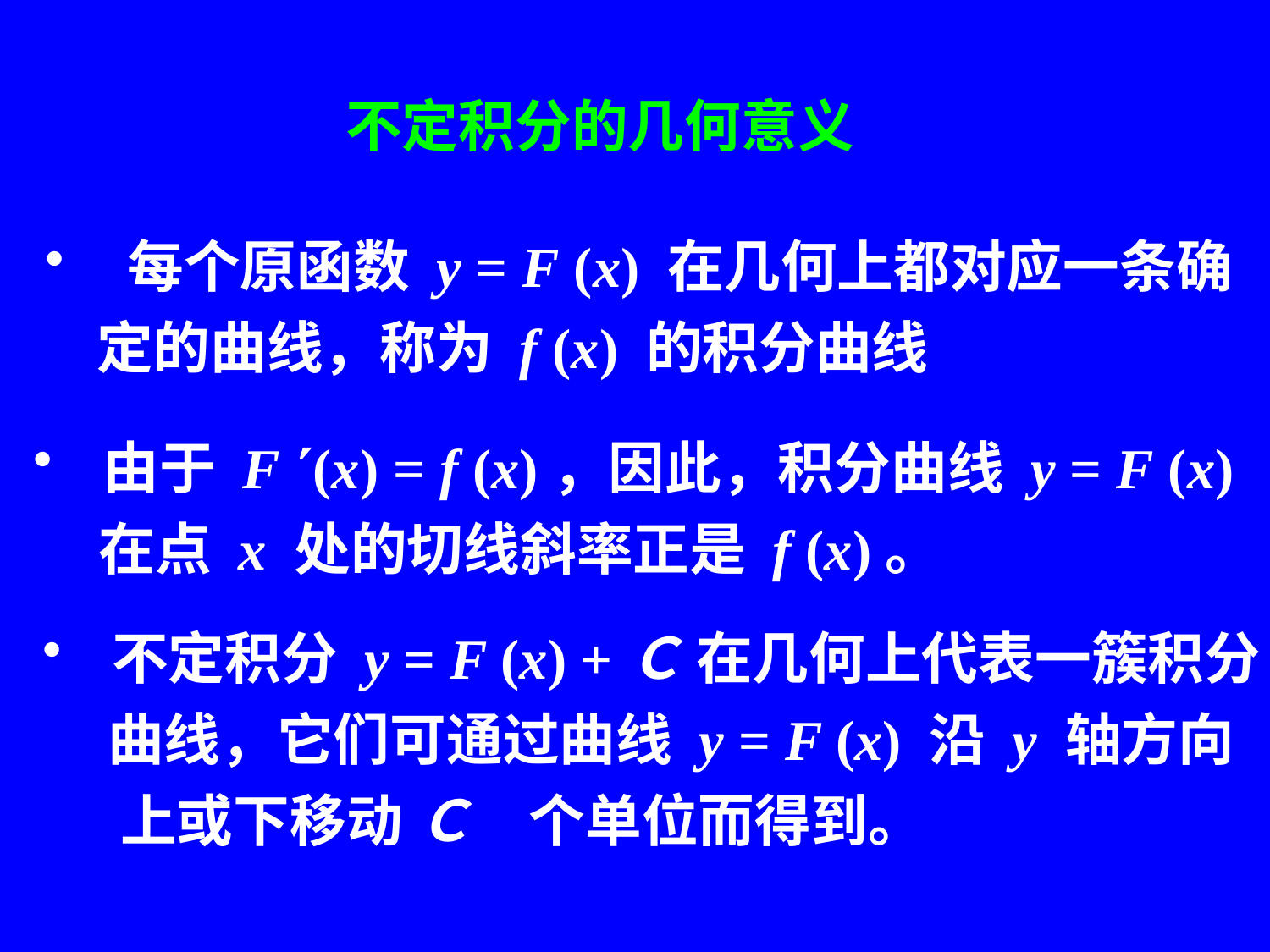

不定积分的几何意义
   每个原函数 y = F (x) 在几何上都对应一条确
   定的曲线，称为 f (x) 的积分曲线
  由于 F ′(x) = f (x)，因此，积分曲线 y = F (x)
    在点 x 处的切线斜率正是 f (x)。
  不定积分 y = F (x) +Ｃ 在几何上代表一簇积分
    曲线，它们可通过曲线 y = F (x) 沿 y 轴方向
     上或下移动 Ｃ　个单位而得到。